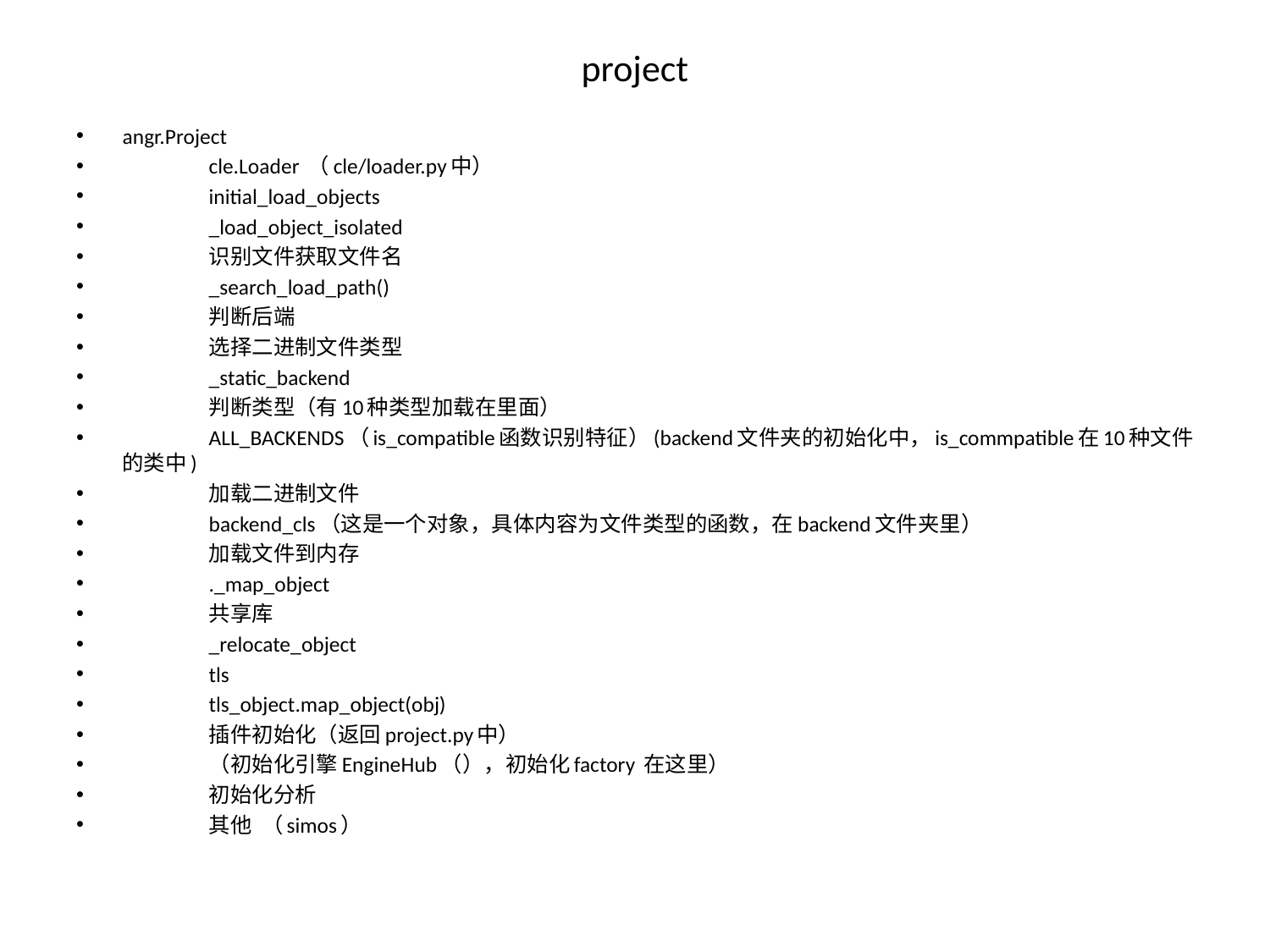

# project
angr.Project
	cle.Loader （cle/loader.py中）
		initial_load_objects
			_load_object_isolated
				识别文件获取文件名
				_search_load_path()
				判断后端
					选择二进制文件类型
					_static_backend
						判断类型（有10种类型加载在里面）
						ALL_BACKENDS（is_compatible函数识别特征）(backend文件夹的初始化中，is_commpatible在10种文件的类中)
				加载二进制文件
					backend_cls（这是一个对象，具体内容为文件类型的函数，在backend文件夹里）
			加载文件到内存
			._map_object
			共享库
			_relocate_object
			tls
				tls_object.map_object(obj)
	插件初始化（返回project.py中）
		（初始化引擎EngineHub（），初始化factory 在这里）
	初始化分析
	其他  （simos）